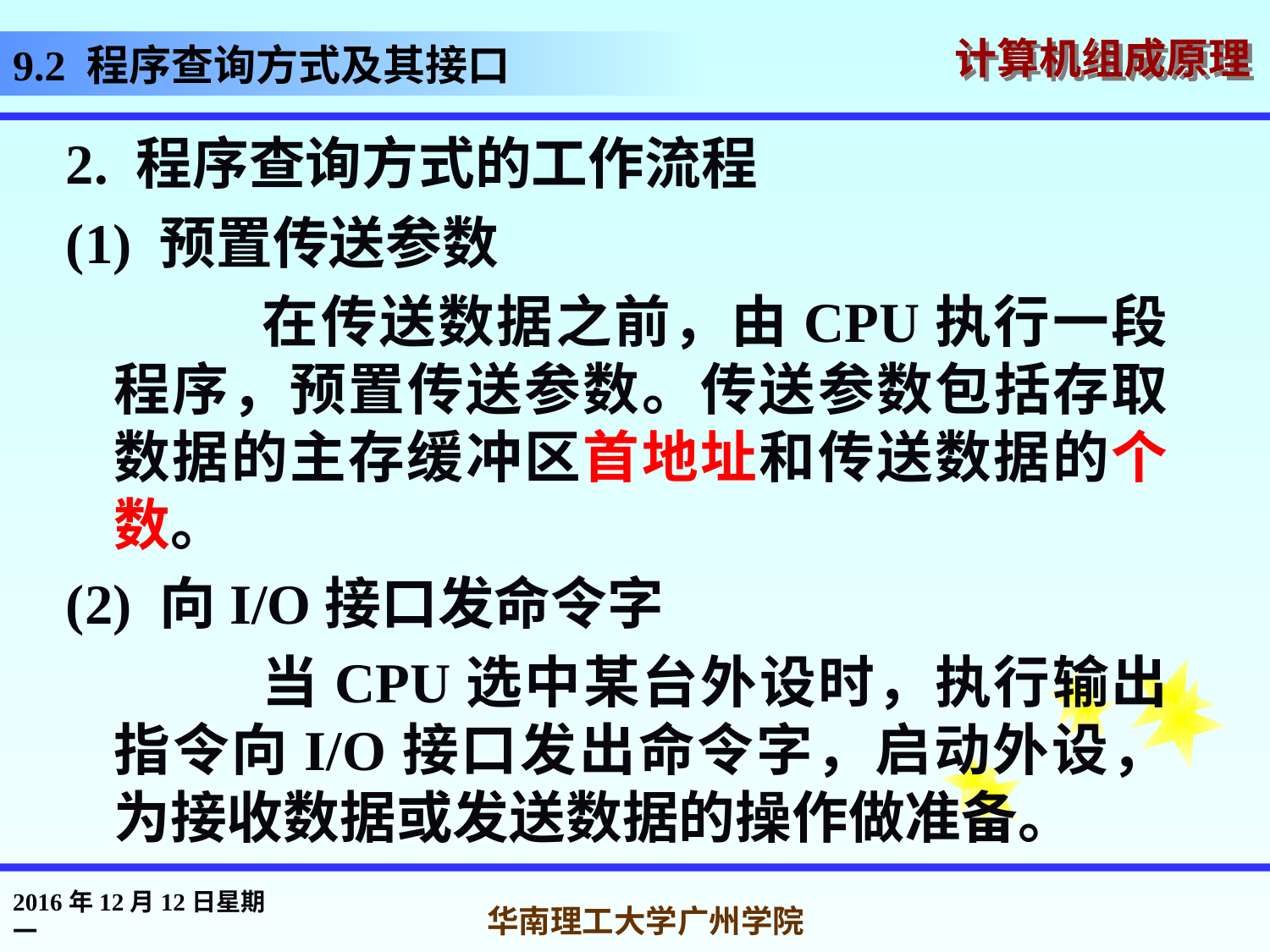

# 9.2 程序查询方式及其接口
2. 程序查询方式的工作流程
(1) 预置传送参数
            在传送数据之前，由CPU执行一段程序，预置传送参数。传送参数包括存取数据的主存缓冲区首地址和传送数据的个数。
(2) 向I/O接口发命令字
            当CPU选中某台外设时，执行输出指令向I/O接口发出命令字，启动外设，为接收数据或发送数据的操作做准备。
2016年12月12日星期一
华南理工大学广州学院